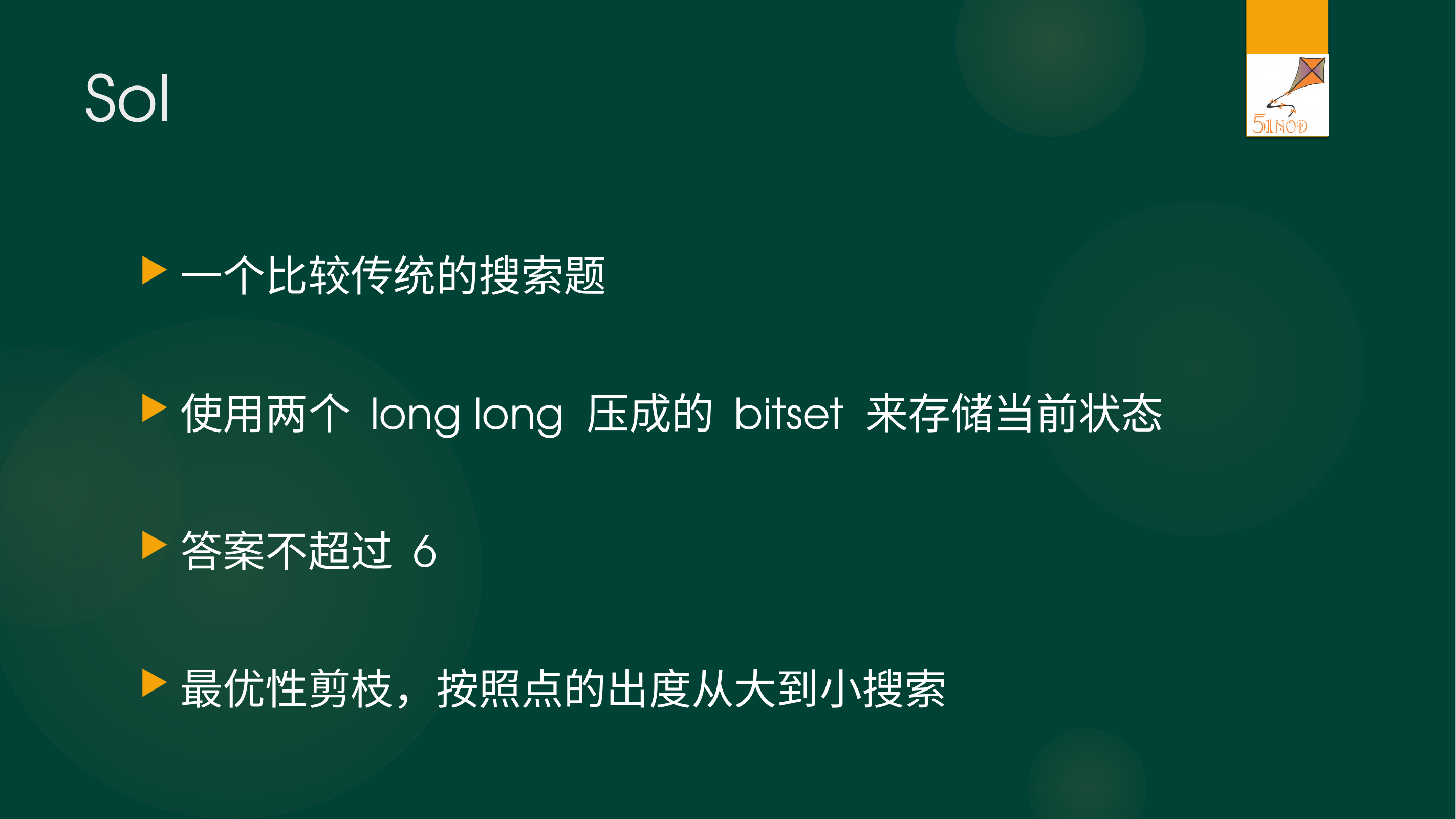

# Sol
一个比较传统的搜索题

使用两个 long long 压成的 bitset 来存储当前状态

答案不超过 6

最优性剪枝，按照点的出度从大到小搜索